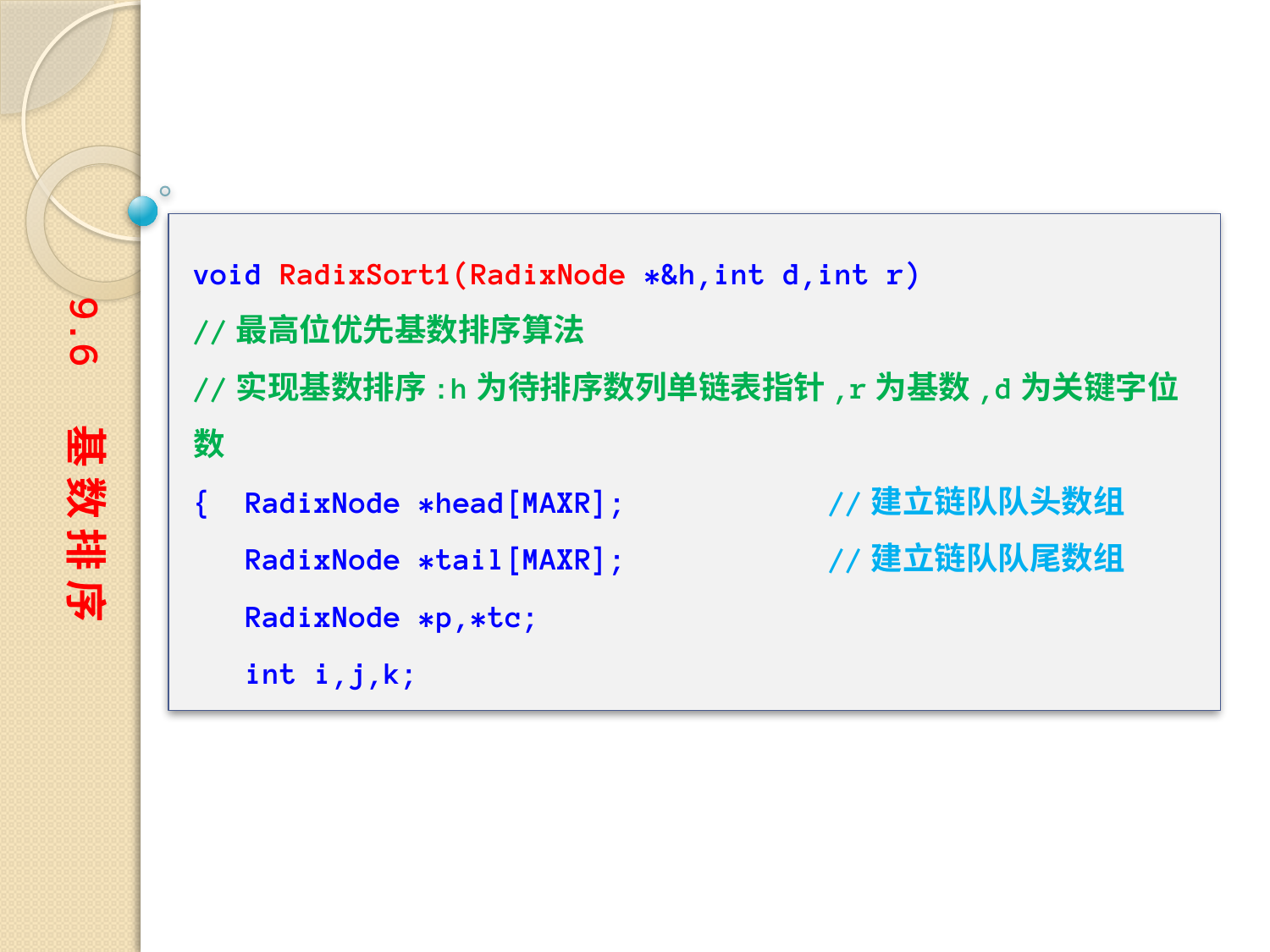

void RadixSort1(RadixNode *&h,int d,int r)
//最高位优先基数排序算法
//实现基数排序:h为待排序数列单链表指针,r为基数,d为关键字位数
{  RadixNode *head[MAXR];		//建立链队队头数组
   RadixNode *tail[MAXR];		//建立链队队尾数组
   RadixNode *p,*tc;
   int i,j,k;
9.6  基 数 排 序